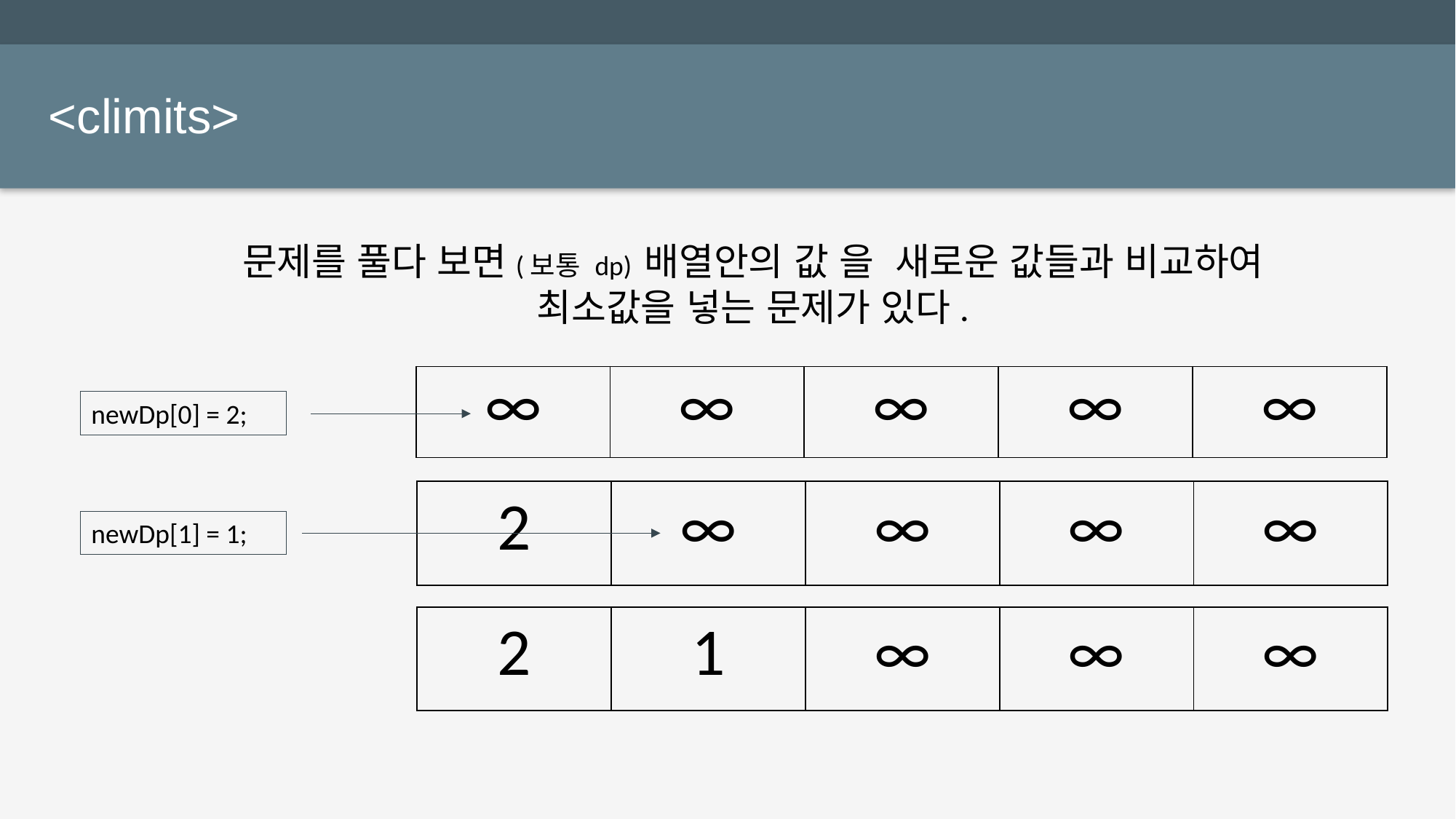

<climits>
문제를 풀다 보면(보통 dp) 배열안의 값 을  새로운 값들과 비교하여
최소값을 넣는 문제가 있다.
| ∞ | ∞ | ∞ | ∞ | ∞ |
| --- | --- | --- | --- | --- |
newDp[0] = 2;
| 2 | ∞ | ∞ | ∞ | ∞ |
| --- | --- | --- | --- | --- |
newDp[1] = 1;
| 2 | 1 | ∞ | ∞ | ∞ |
| --- | --- | --- | --- | --- |